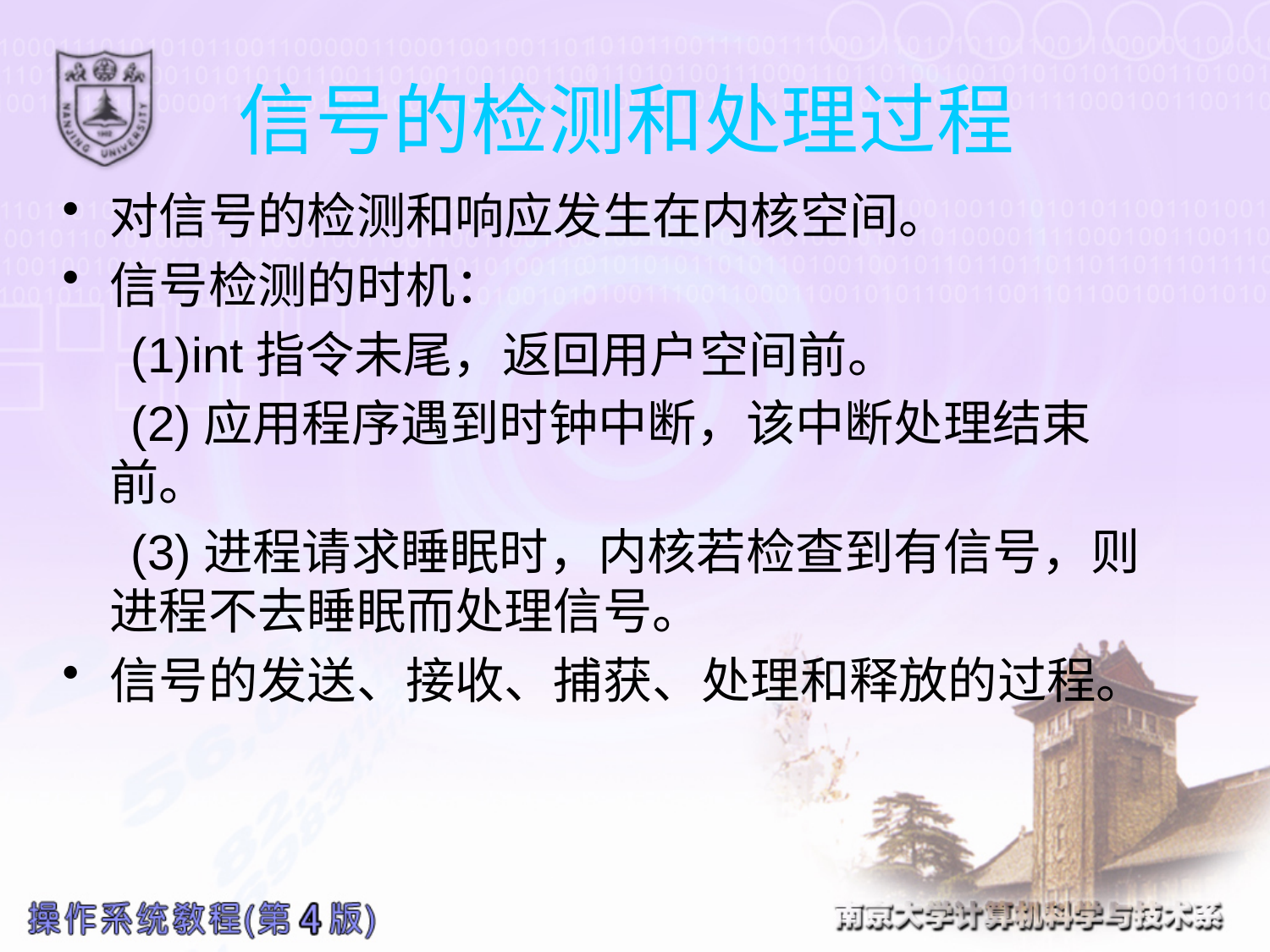

# 信号的检测和处理过程
对信号的检测和响应发生在内核空间。
信号检测的时机：
     (1)int指令未尾，返回用户空间前。
     (2)应用程序遇到时钟中断，该中断处理结束前。
     (3)进程请求睡眠时，内核若检查到有信号，则进程不去睡眠而处理信号。
信号的发送、接收、捕获、处理和释放的过程。